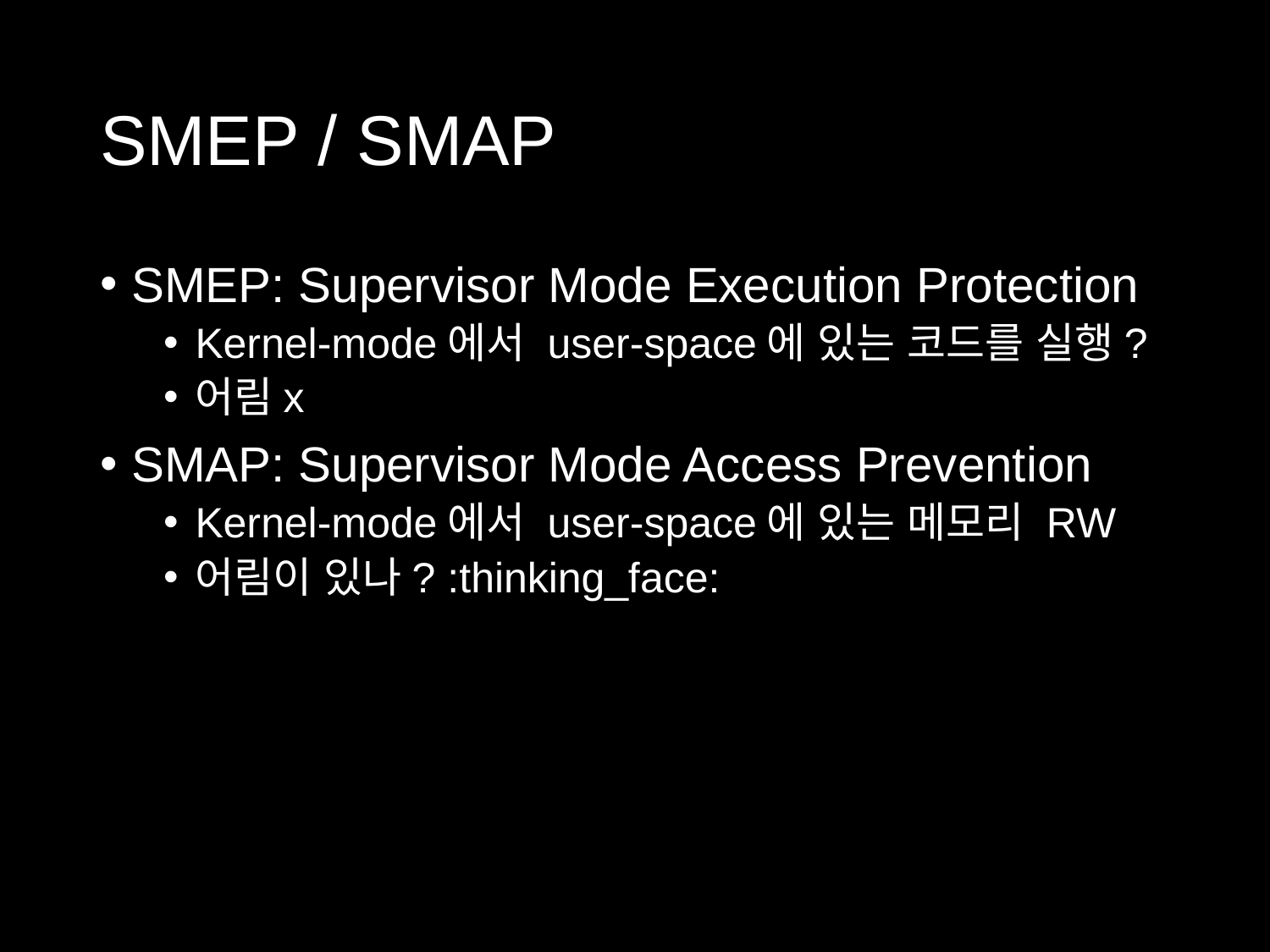

# SMEP / SMAP
SMEP: Supervisor Mode Execution Protection
Kernel-mode에서 user-space에 있는 코드를 실행?
어림x
SMAP: Supervisor Mode Access Prevention
Kernel-mode에서 user-space에 있는 메모리 RW
어림이 있나? :thinking_face: